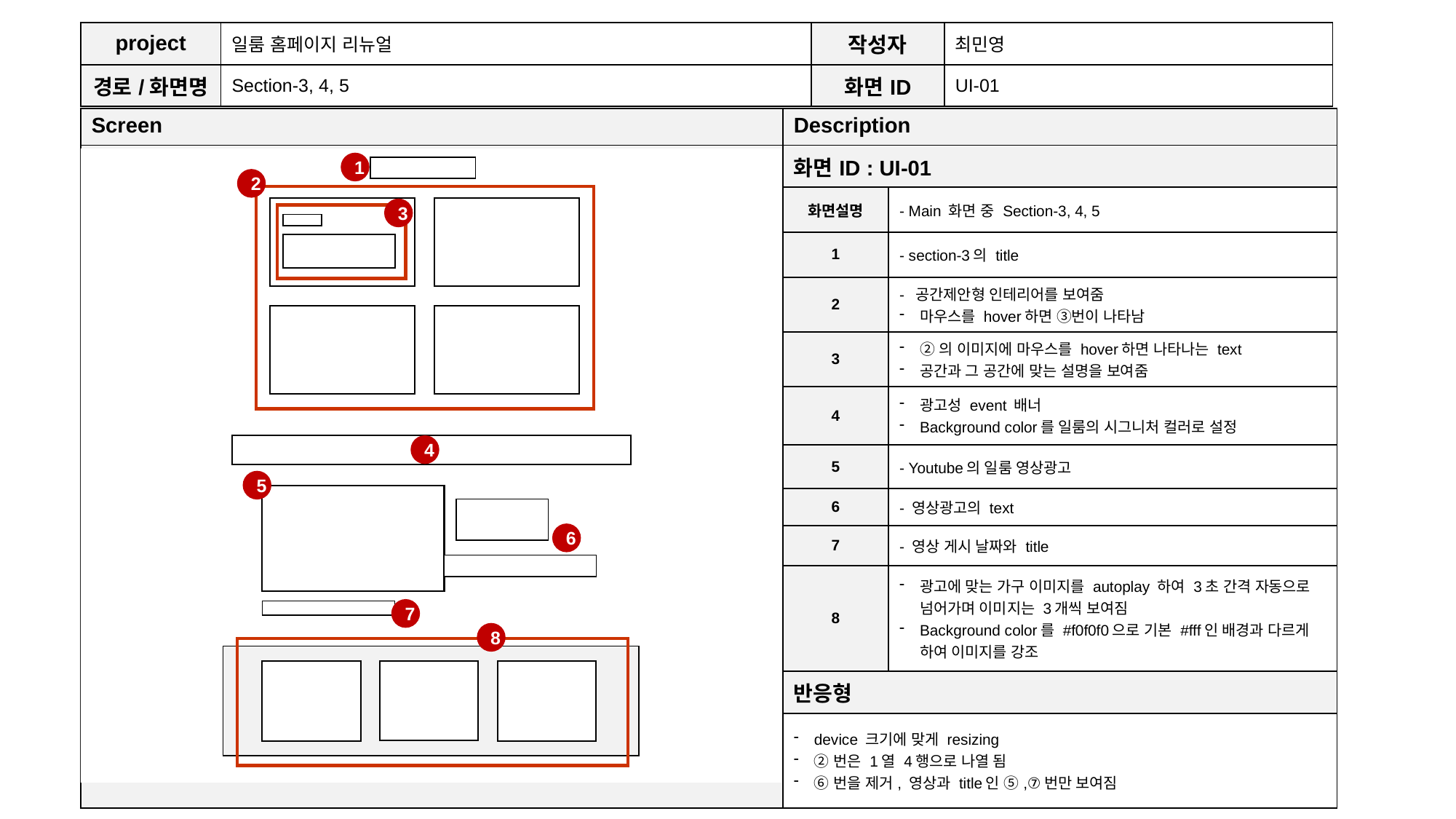

| project | 일룸 홈페이지 리뉴얼 | 작성자 | 최민영 |
| --- | --- | --- | --- |
| 경로/화면명 | Section-3, 4, 5 | 화면ID | UI-01 |
| Screen | Description |  |
| --- | --- | --- |
|  | 화면ID : UI-01 |  |
|  | 화면설명 | - Main 화면 중 Section-3, 4, 5 |
|  | 1 | - section-3의 title |
|  | 2 | - 공간제안형 인테리어를 보여줌 마우스를 hover하면 ③번이 나타남 |
|  | 3 | ②의 이미지에 마우스를 hover하면 나타나는 text 공간과 그 공간에 맞는 설명을 보여줌 |
|  | 4 | 광고성 event 배너 Background color를 일룸의 시그니처 컬러로 설정 |
|  | 5 | - Youtube의 일룸 영상광고 |
|  | 6 | - 영상광고의 text |
|  | 7 | - 영상 게시 날짜와 title |
|  | 8 | 광고에 맞는 가구 이미지를 autoplay 하여 3초 간격 자동으로 넘어가며 이미지는 3개씩 보여짐 Background color를 #f0f0f0으로 기본 #fff인 배경과 다르게 하여 이미지를 강조 |
|  | 반응형 |  |
|  | device 크기에 맞게 resizing ②번은 1열 4행으로 나열 됨 ⑥번을 제거, 영상과 title인 ⑤,⑦번만 보여짐 |  |

1
1

2

3

4
2
3
4
5
1

2

3
4

6
7
8